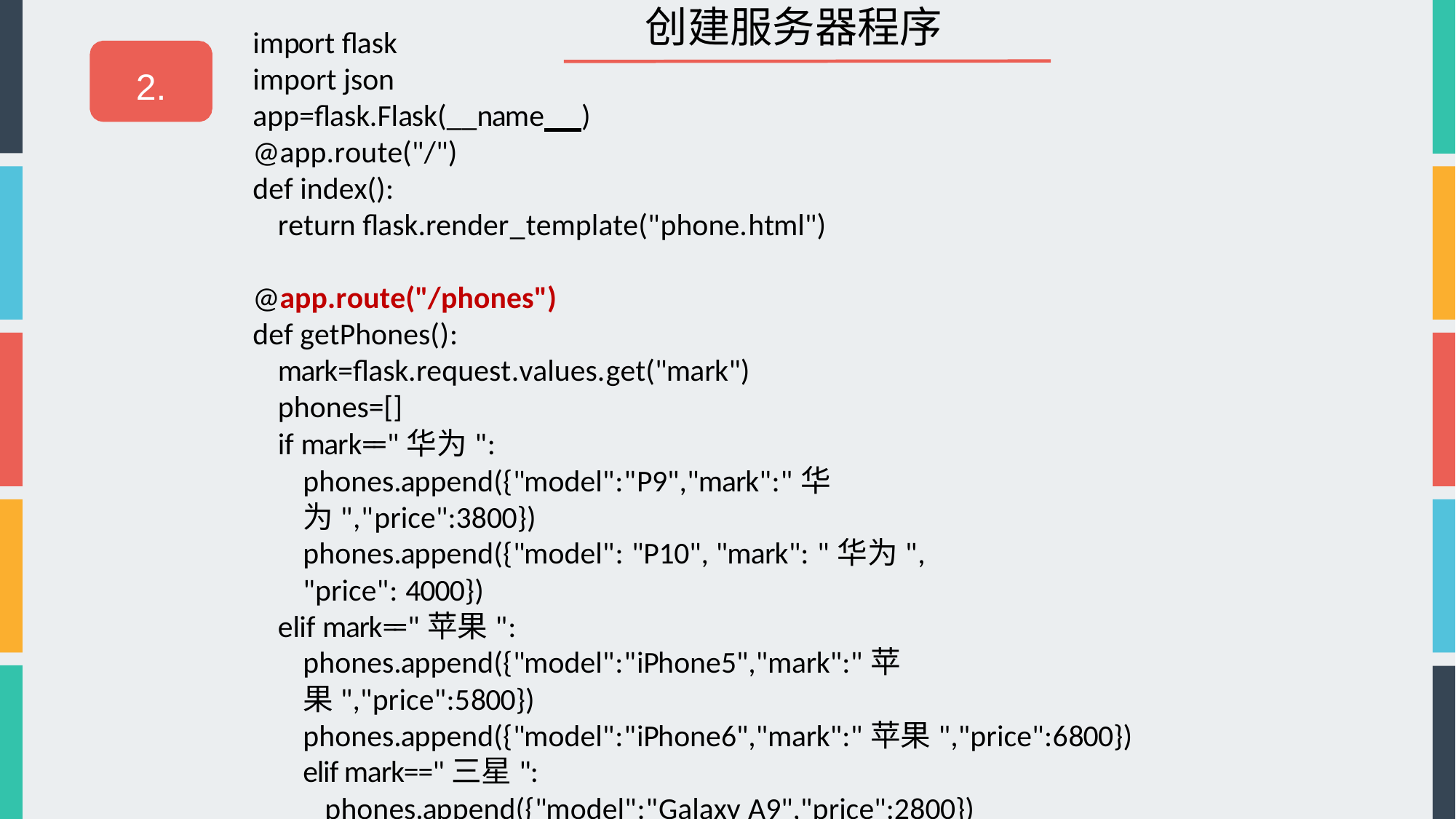

# 创建服务器程序

import flask
import json
app=flask.Flask(__name __)
@app.route("/")
def index():
return flask.render_template("phone.html")

@app.route("/phones")
def getPhones():
mark=flask.request.values.get("mark")
phones=[]
if mark=="华为":
phones.append({"model":"P9","mark":"华为","price":3800})
phones.append({"model": "P10", "mark": "华为", "price": 4000})
elif mark=="苹果":
phones.append({"model":"iPhone5","mark":"苹果","price":5800})
phones.append({"model":"iPhone6","mark":"苹果","price":6800})
elif mark=="三星":
    phones.append({"model":"Galaxy A9","price":2800})
s=json.dumps({"phones":phones}) #将python的数据类型转化成str格式
return s
app.run()

2.